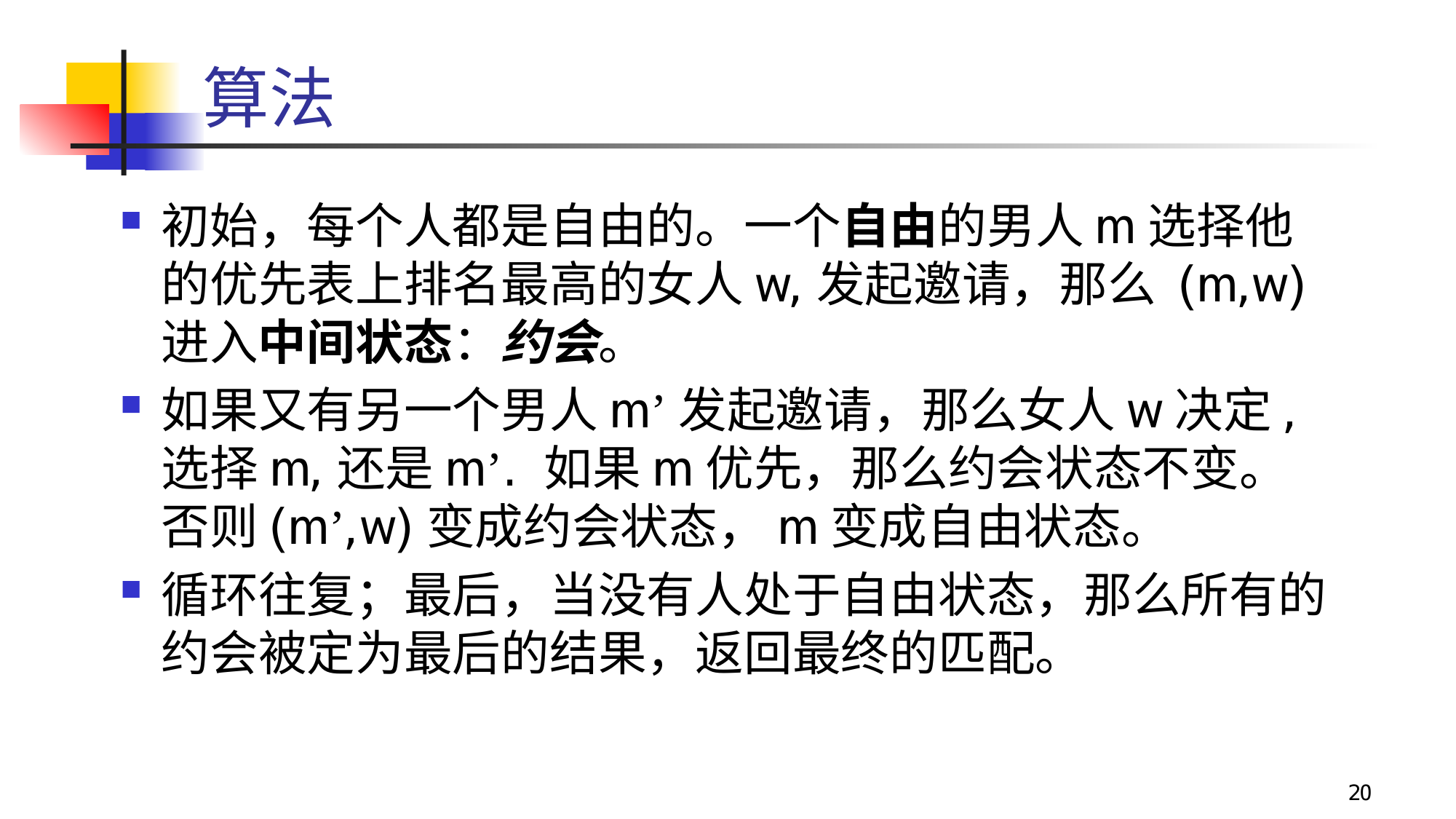

# 算法
初始，每个人都是自由的。一个自由的男人m选择他的优先表上排名最高的女人w,发起邀请，那么 (m,w)进入中间状态：约会。
如果又有另一个男人m’发起邀请，那么女人w决定,选择m,还是m’. 如果m优先，那么约会状态不变。否则(m’,w)变成约会状态，m变成自由状态。
循环往复；最后，当没有人处于自由状态，那么所有的约会被定为最后的结果，返回最终的匹配。

20